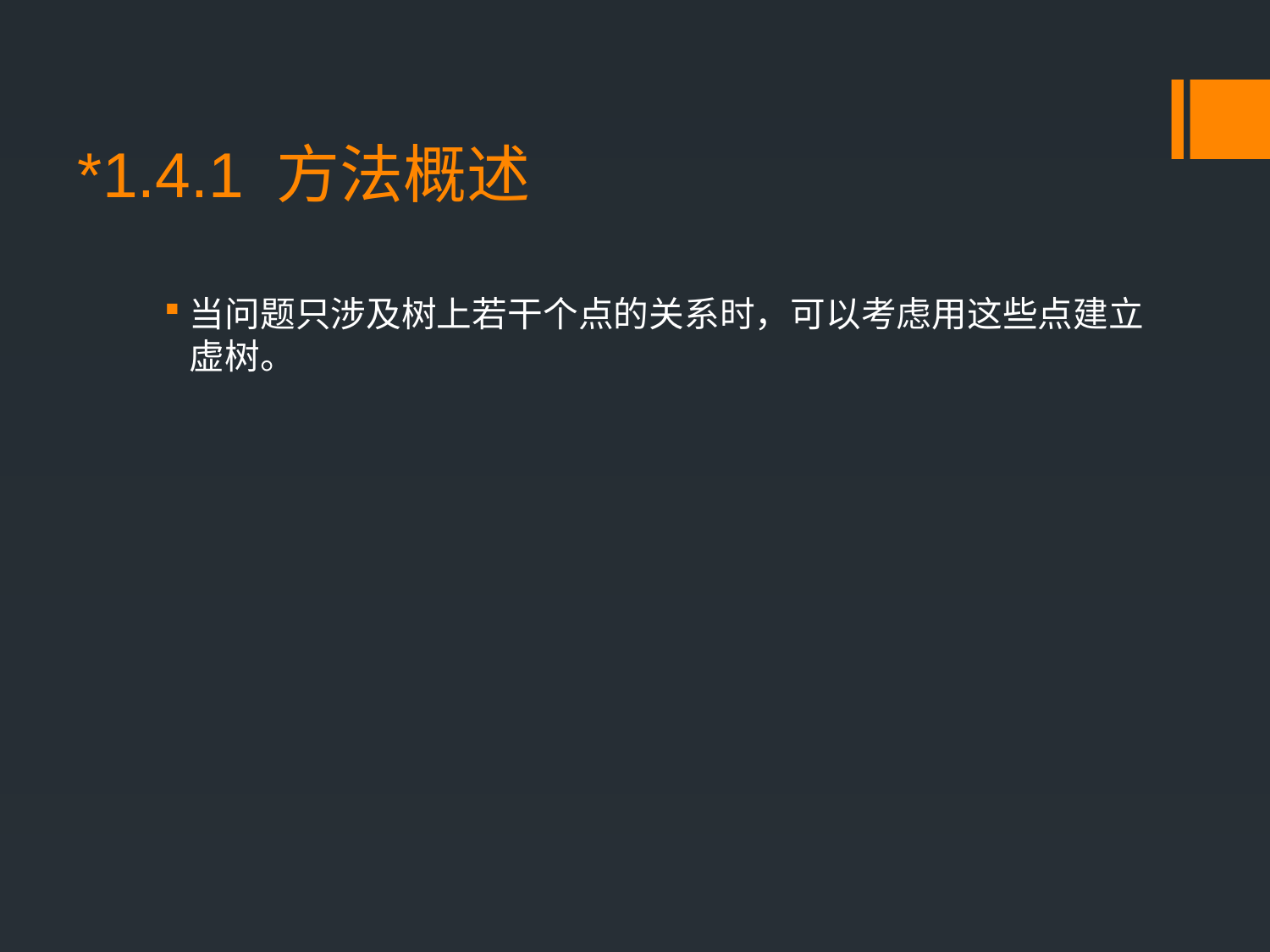

# *1.4.1 方法概述

当问题只涉及树上若干个点的关系时，可以考虑用这些点建立虚树。